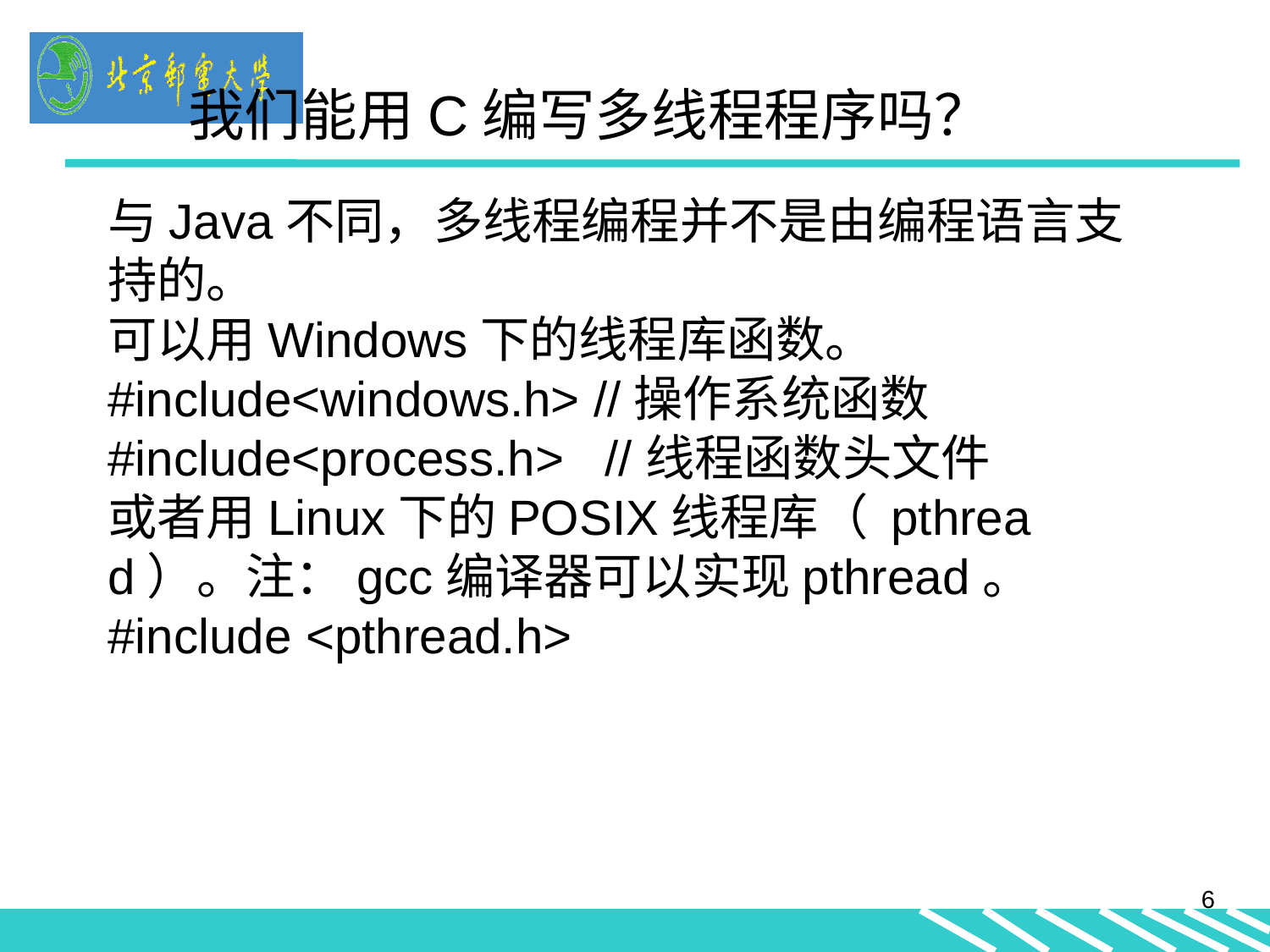

我们能用C编写多线程程序吗？
与Java不同，多线程编程并不是由编程语言支持的。
可以用Windows下的线程库函数。
#include<windows.h> //操作系统函数
#include<process.h>   //线程函数头文件
或者用Linux下的POSIX线程库（ pthread）。注：gcc编译器可以实现pthread。
#include <pthread.h>
6